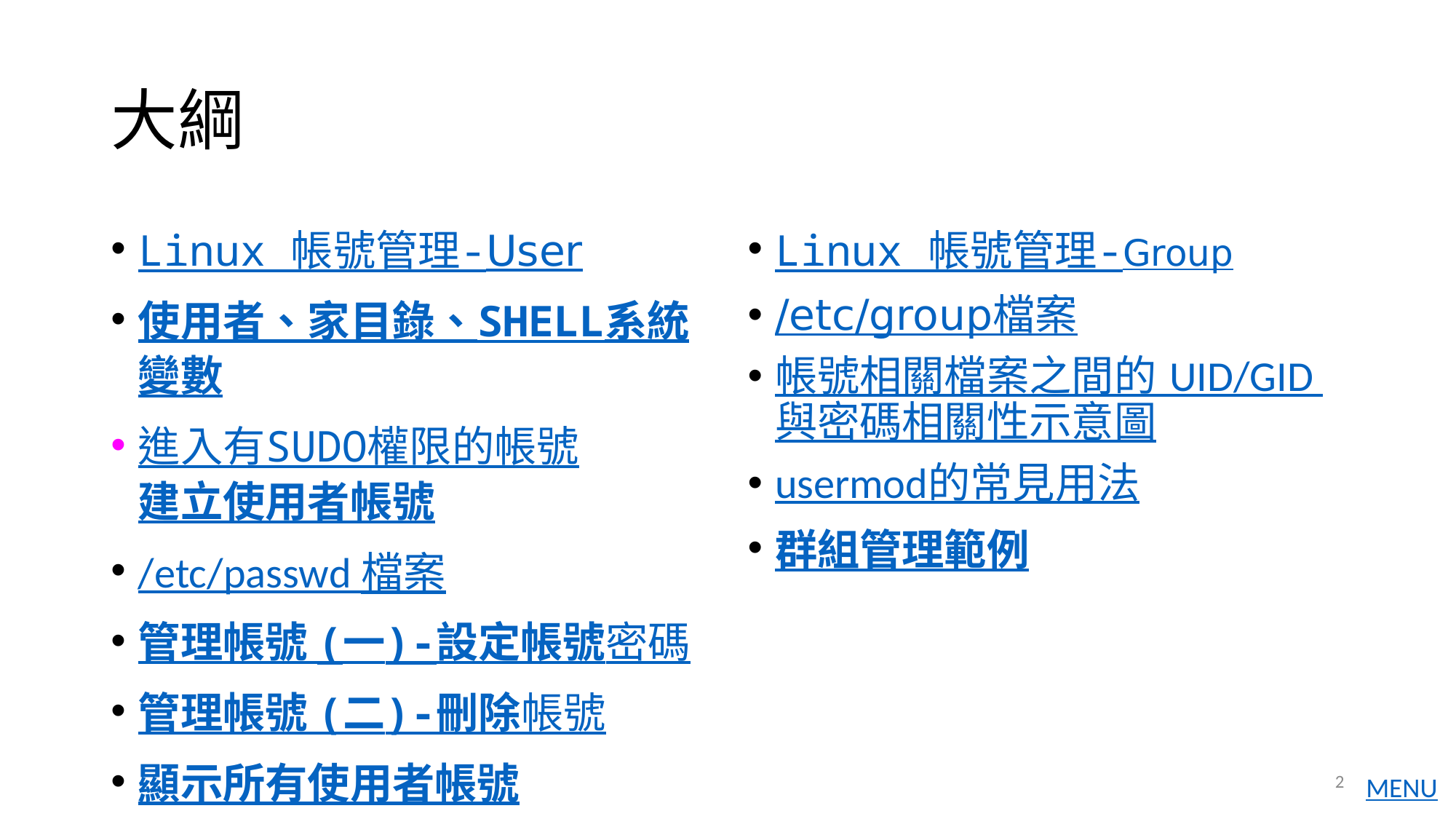

# 大綱
Linux 帳號管理-User
使用者、家目錄、SHELL系統變數
進入有SUDO權限的帳號建立使用者帳號
/etc/passwd 檔案
管理帳號 (一)-設定帳號密碼
管理帳號 (二)-刪除帳號
顯示所有使用者帳號

Linux 帳號管理-Group
/etc/group檔案
帳號相關檔案之間的 UID/GID 與密碼相關性示意圖
usermod的常見用法
群組管理範例
2